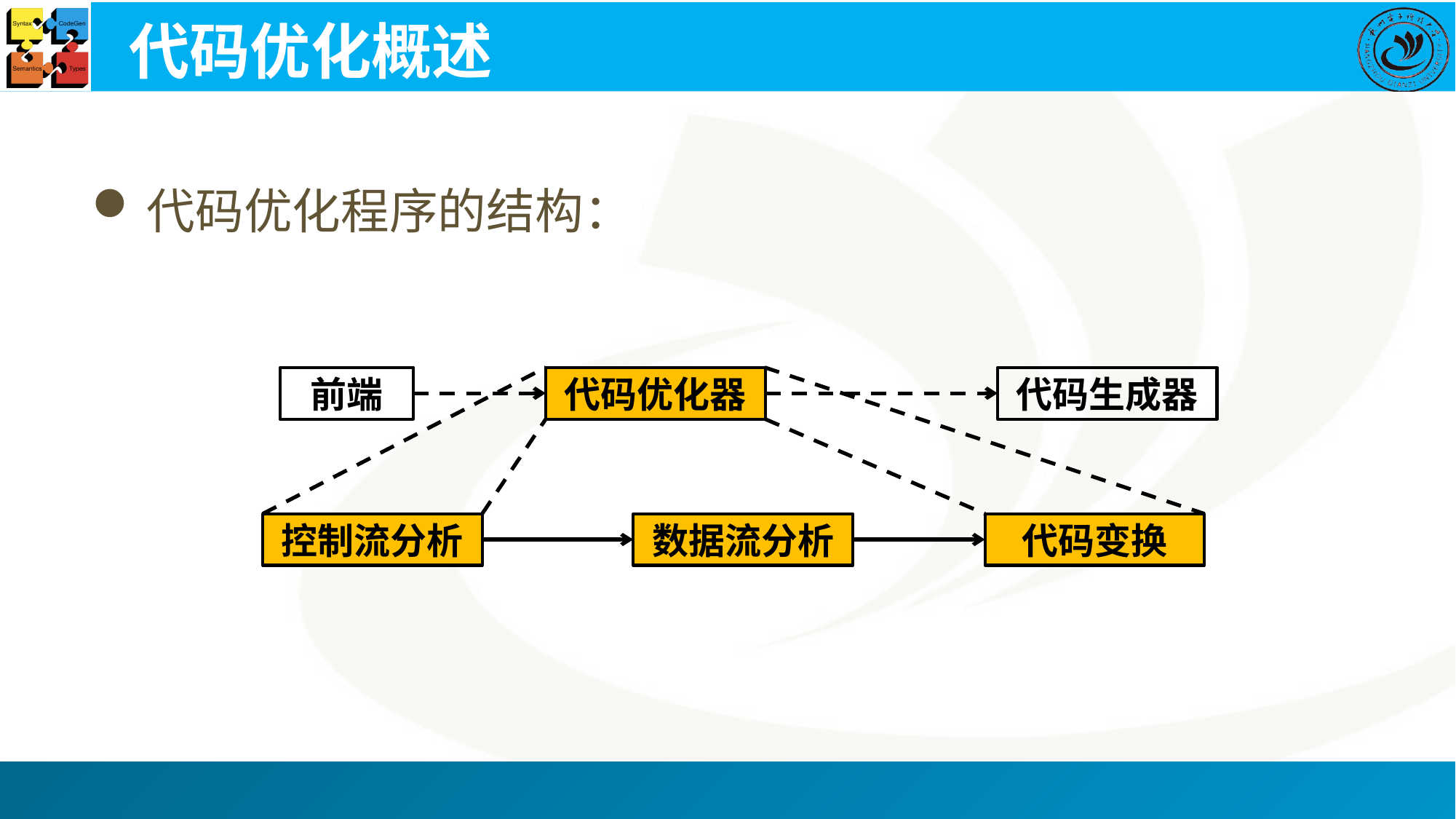

# 代码优化概述
代码优化程序的结构：
前端
代码优化器
代码生成器
控制流分析
数据流分析
代码变换
8